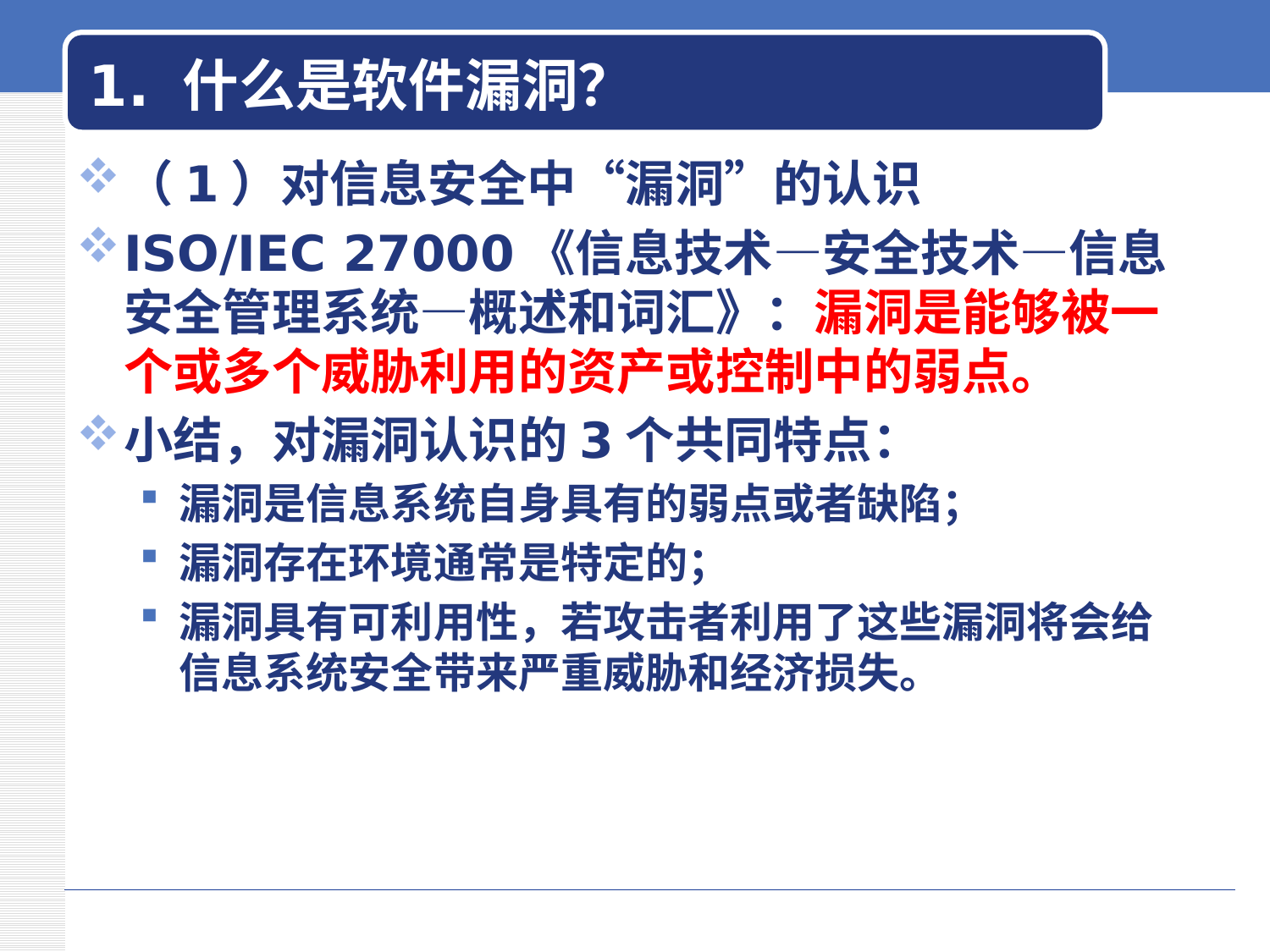

# 1. 什么是软件漏洞？
（1）对信息安全中“漏洞”的认识
ISO/IEC 27000《信息技术—安全技术—信息安全管理系统—概述和词汇》：漏洞是能够被一个或多个威胁利用的资产或控制中的弱点。
小结，对漏洞认识的3个共同特点：
漏洞是信息系统自身具有的弱点或者缺陷；
漏洞存在环境通常是特定的；
漏洞具有可利用性，若攻击者利用了这些漏洞将会给信息系统安全带来严重威胁和经济损失。